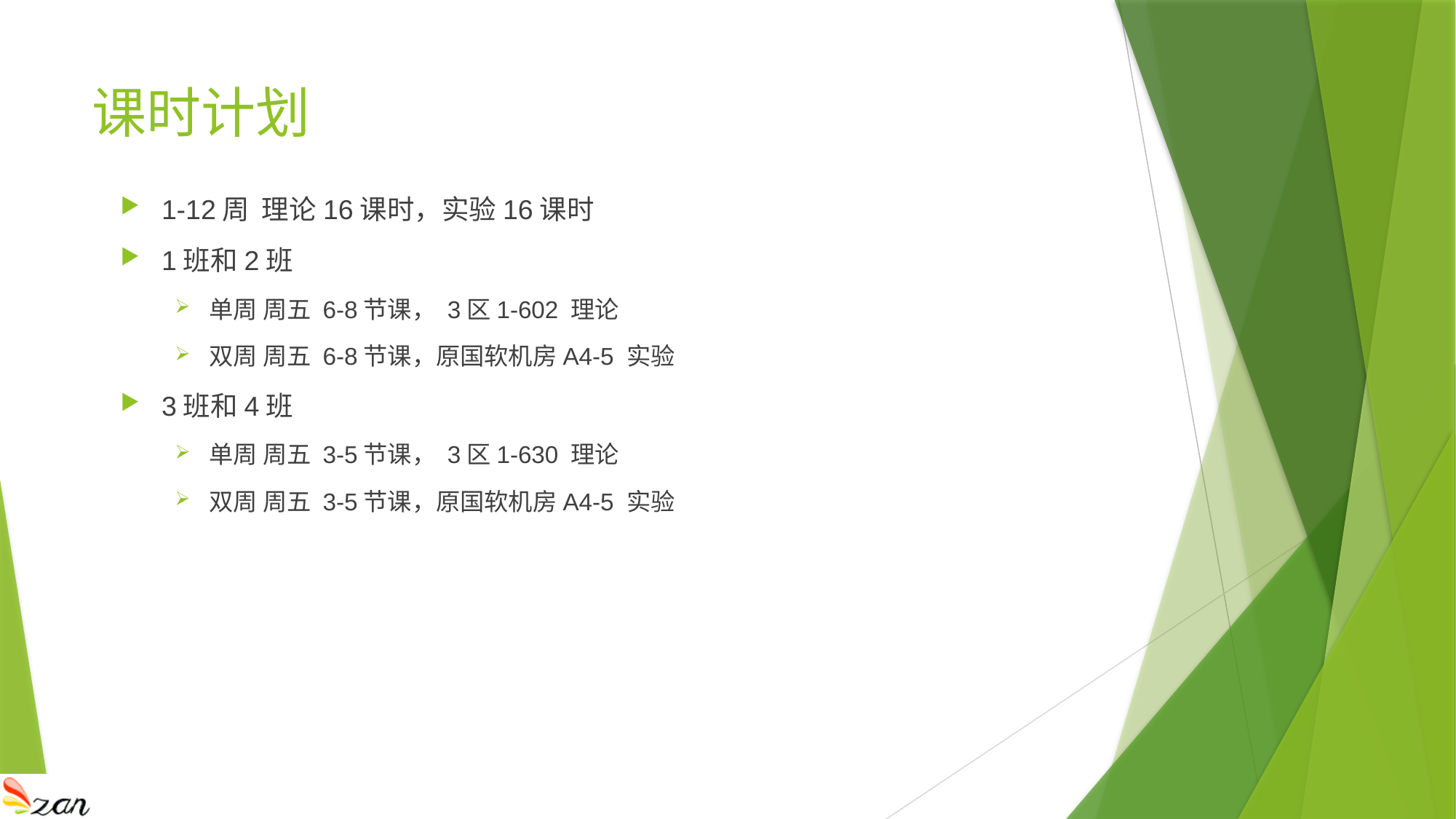

# 课时计划
1-12周  理论16课时，实验16课时
1班和2班
单周 周五 6-8节课， 3区1-602 理论
双周 周五 6-8节课，原国软机房A4-5 实验
3班和4班
单周 周五 3-5节课， 3区1-630 理论
双周 周五 3-5节课，原国软机房A4-5 实验

7